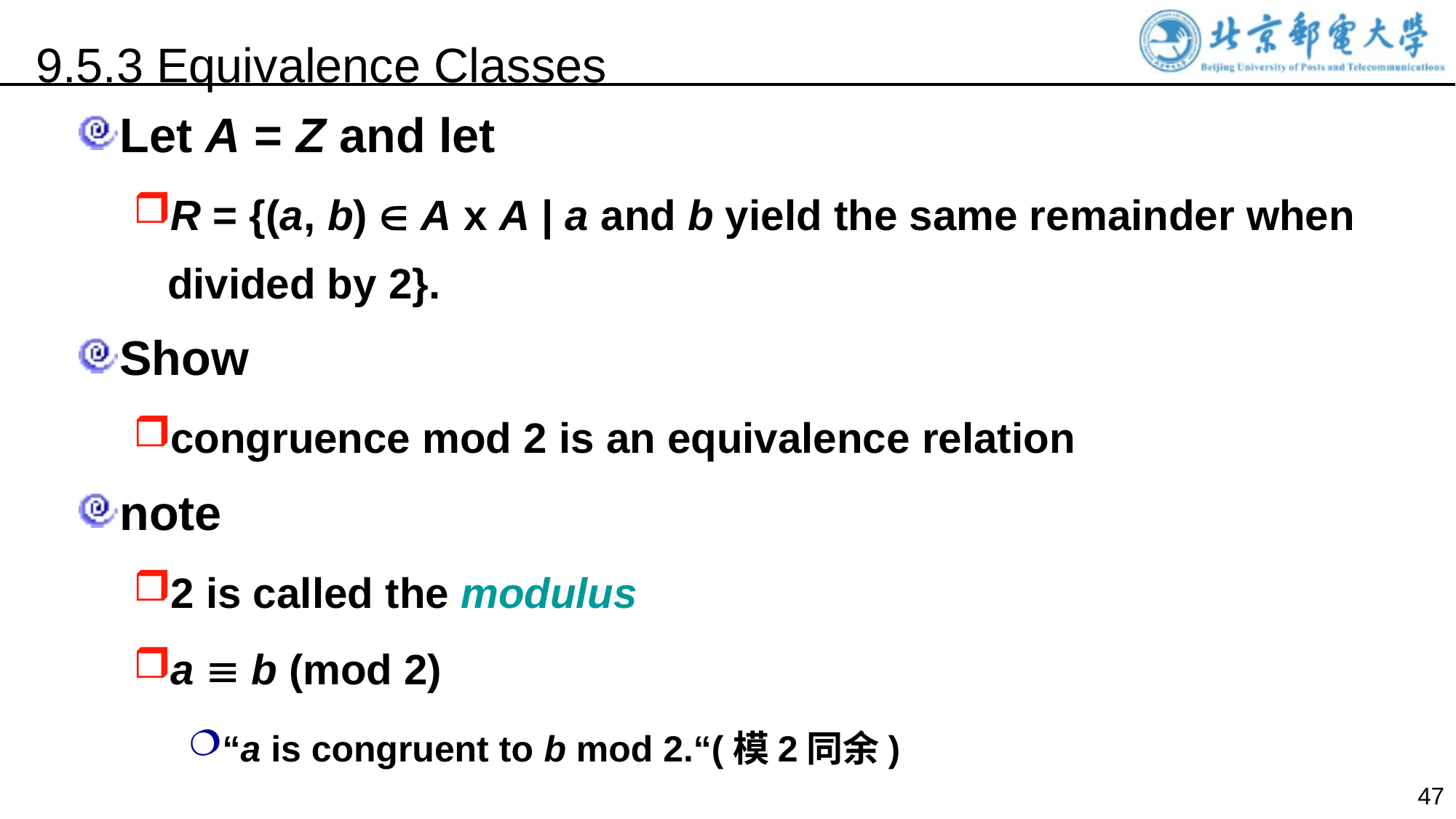

9.5.3 Equivalence Classes
Let A = Z and let
R = {(a, b) ∈ A x A | a and b yield the same remainder when divided by 2}.
Show
congruence mod 2 is an equivalence relation
note
2 is called the modulus
a ≡ b (mod 2)
“a is congruent to b mod 2.“(模2同余)